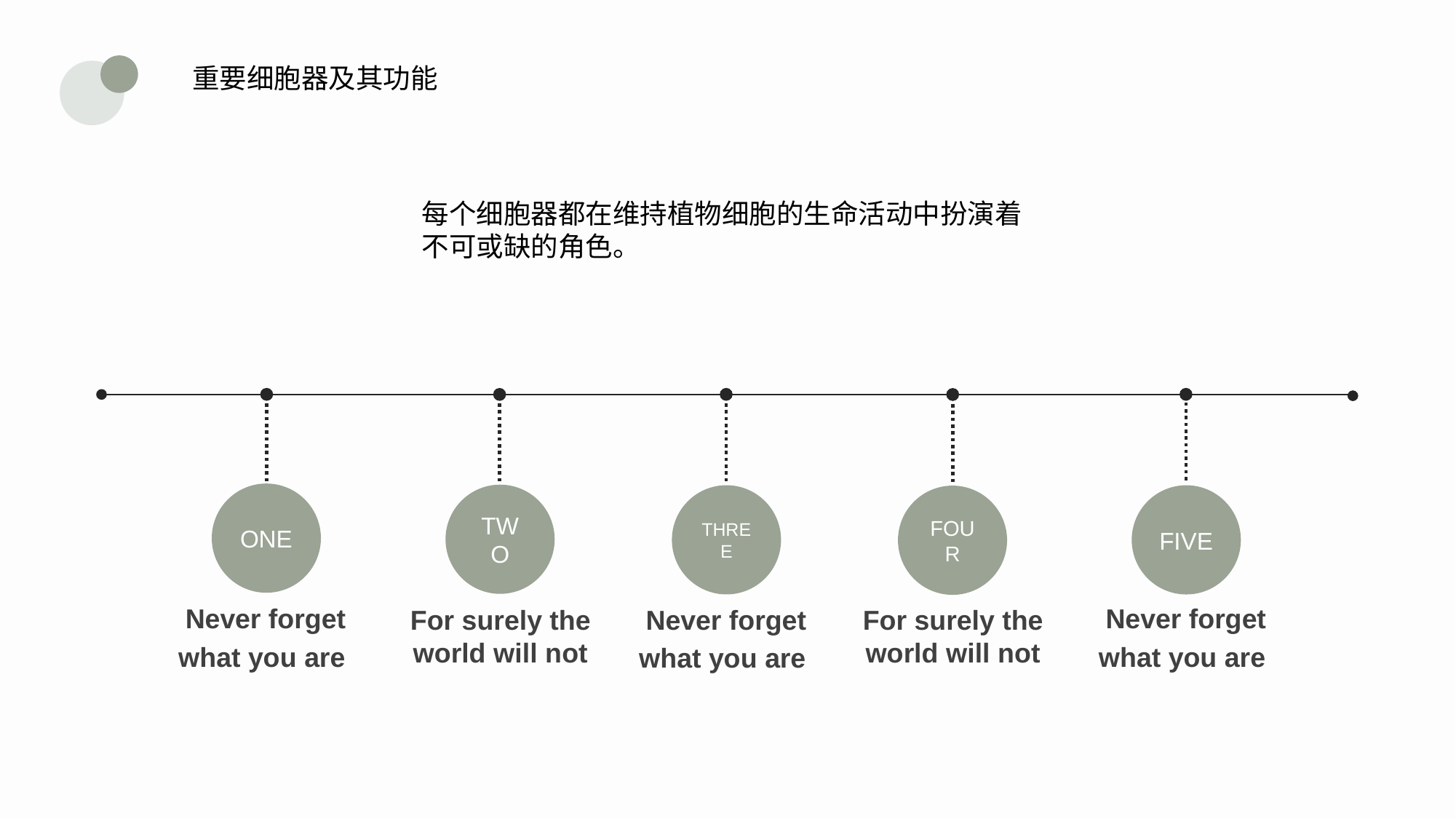

重要细胞器及其功能
每个细胞器都在维持植物细胞的生命活动中扮演着不可或缺的角色。

ONE
TWO
THREE
FIVE
FOUR
For surely the world will not
For surely the world will not
Never forget what you are
Never forget what you are
Never forget what you are